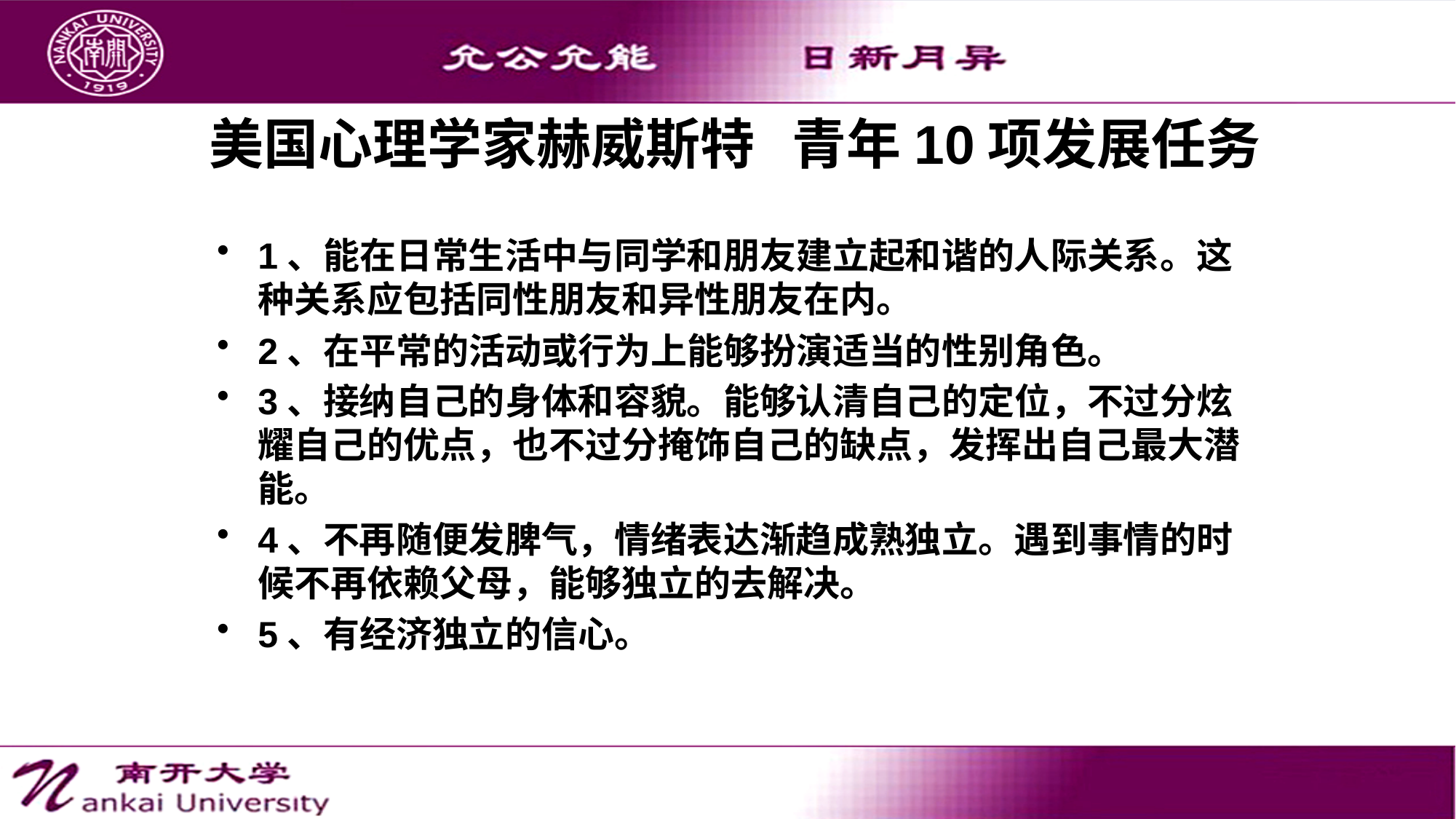

# 美国心理学家赫威斯特   青年10项发展任务
1、能在日常生活中与同学和朋友建立起和谐的人际关系。这种关系应包括同性朋友和异性朋友在内。
2、在平常的活动或行为上能够扮演适当的性别角色。
3、接纳自己的身体和容貌。能够认清自己的定位，不过分炫耀自己的优点，也不过分掩饰自己的缺点，发挥出自己最大潜能。
4、不再随便发脾气，情绪表达渐趋成熟独立。遇到事情的时候不再依赖父母，能够独立的去解决。
5、有经济独立的信心。